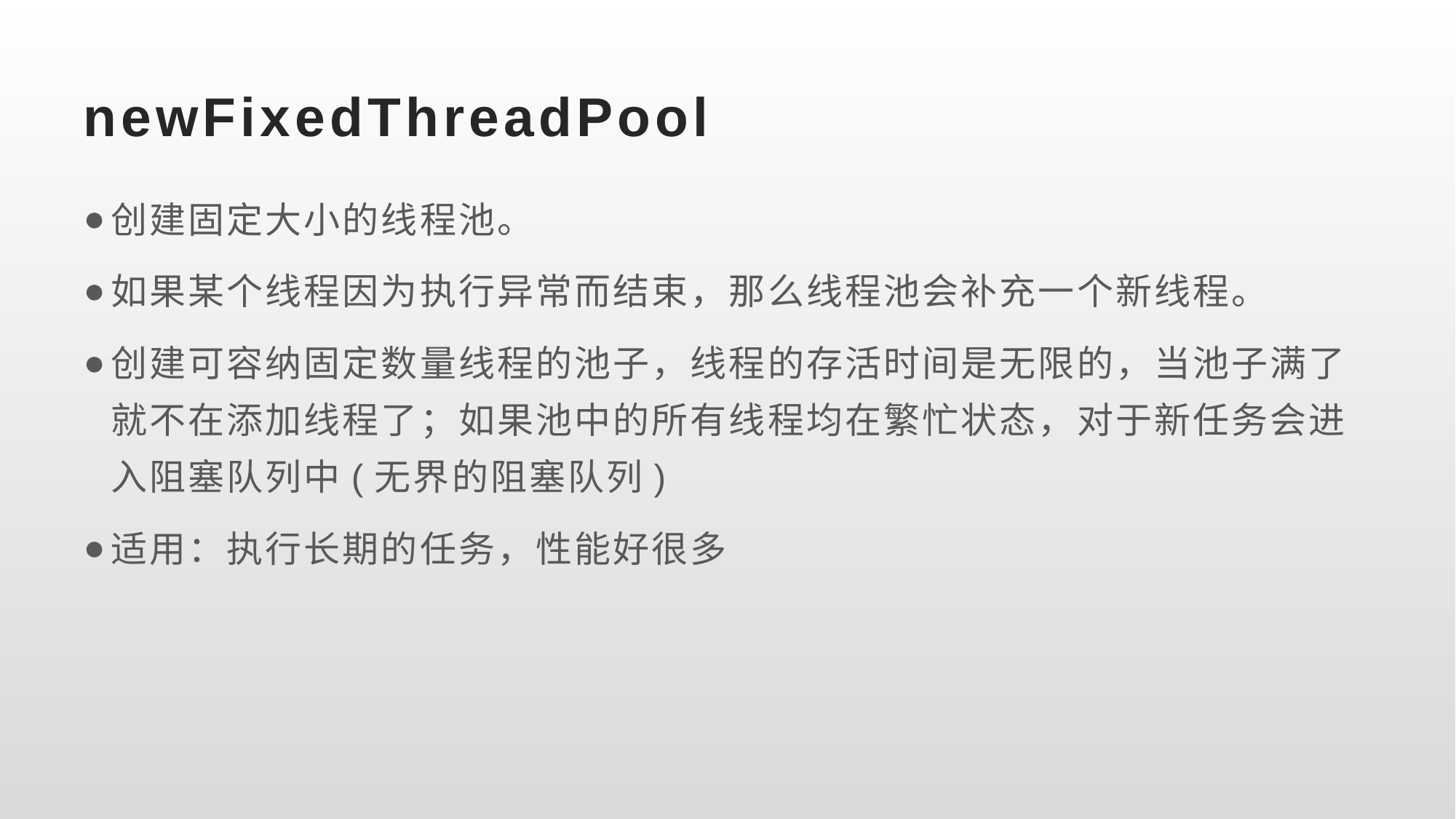

# newFixedThreadPool
创建固定大小的线程池。
如果某个线程因为执行异常而结束，那么线程池会补充一个新线程。
创建可容纳固定数量线程的池子，线程的存活时间是无限的，当池子满了就不在添加线程了；如果池中的所有线程均在繁忙状态，对于新任务会进入阻塞队列中(无界的阻塞队列)
适用：执行长期的任务，性能好很多